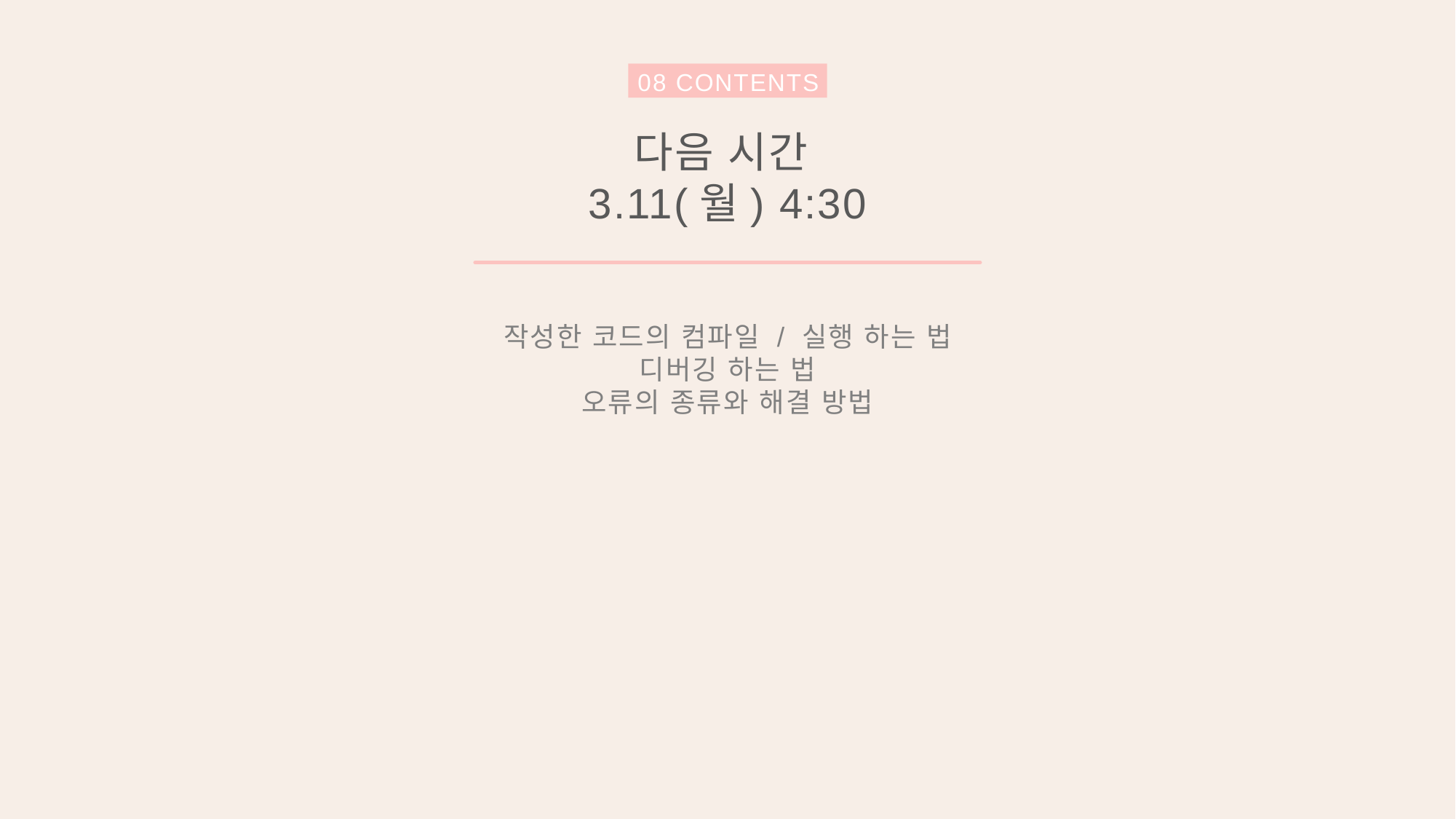

08 CONTENTS
다음 시간
3.11(월) 4:30
작성한 코드의 컴파일 / 실행 하는 법
디버깅 하는 법
오류의 종류와 해결 방법